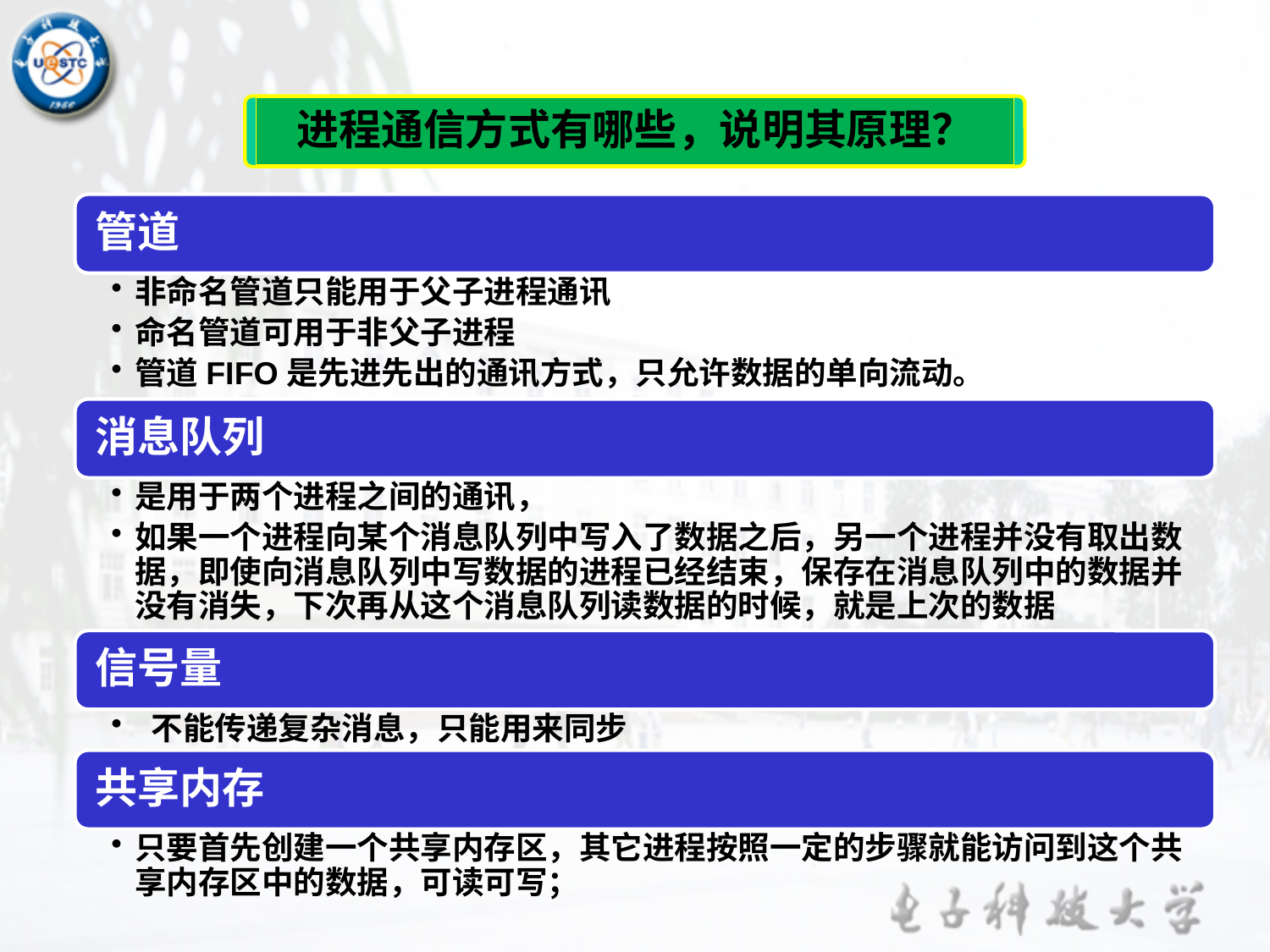

进程通信方式有哪些，说明其原理？

管道
非命名管道只能用于父子进程通讯
命名管道可用于非父子进程
管道FIFO是先进先出的通讯方式，只允许数据的单向流动。
消息队列
是用于两个进程之间的通讯，
如果一个进程向某个消息队列中写入了数据之后，另一个进程并没有取出数据，即使向消息队列中写数据的进程已经结束，保存在消息队列中的数据并没有消失，下次再从这个消息队列读数据的时候，就是上次的数据
信号量
 不能传递复杂消息，只能用来同步
共享内存
只要首先创建一个共享内存区，其它进程按照一定的步骤就能访问到这个共享内存区中的数据，可读可写；